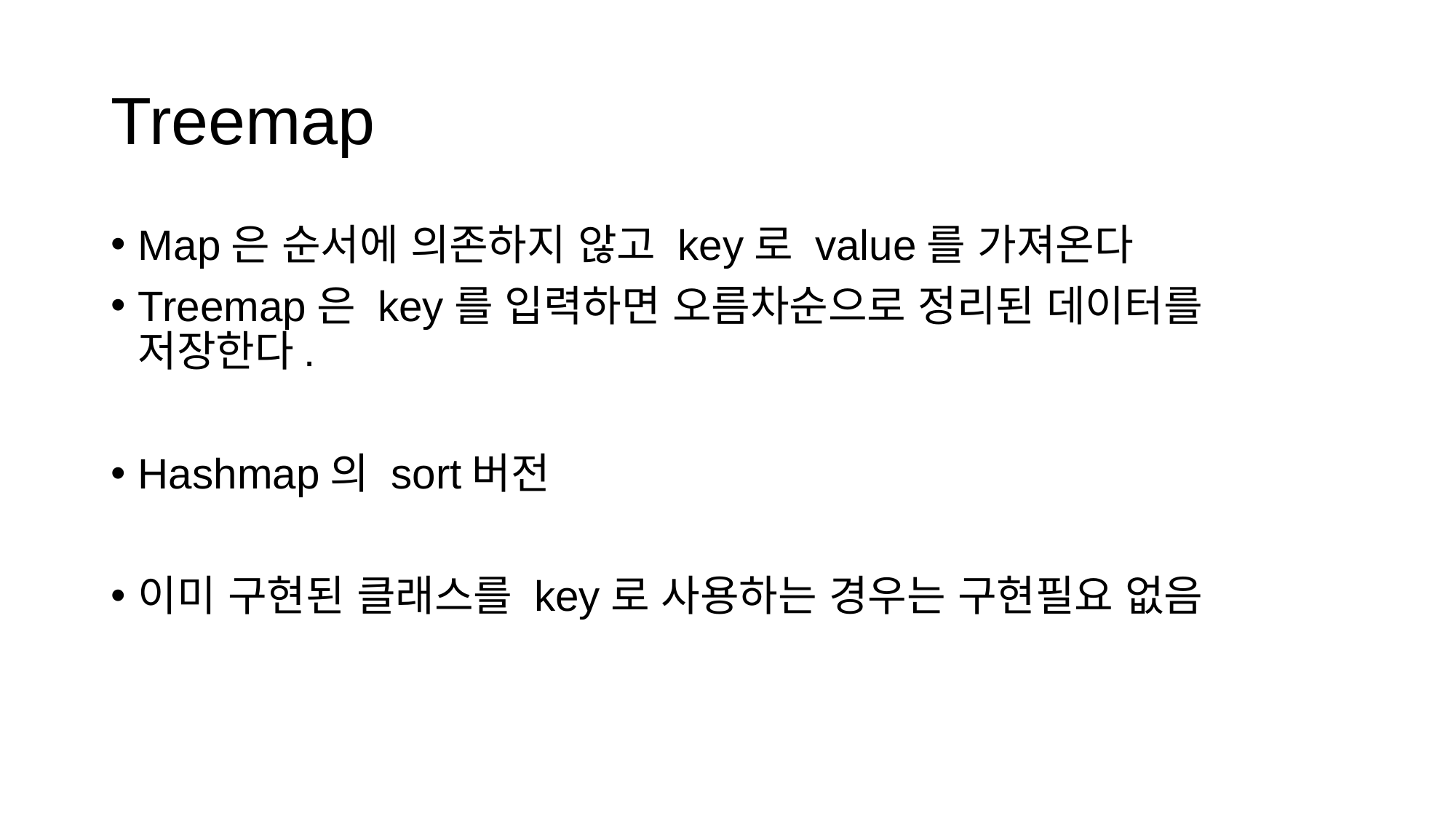

# Treemap
Map은 순서에 의존하지 않고 key로 value를 가져온다
Treemap은 key를 입력하면 오름차순으로 정리된 데이터를 저장한다.

Hashmap의 sort버전

이미 구현된 클래스를 key로 사용하는 경우는 구현필요 없음